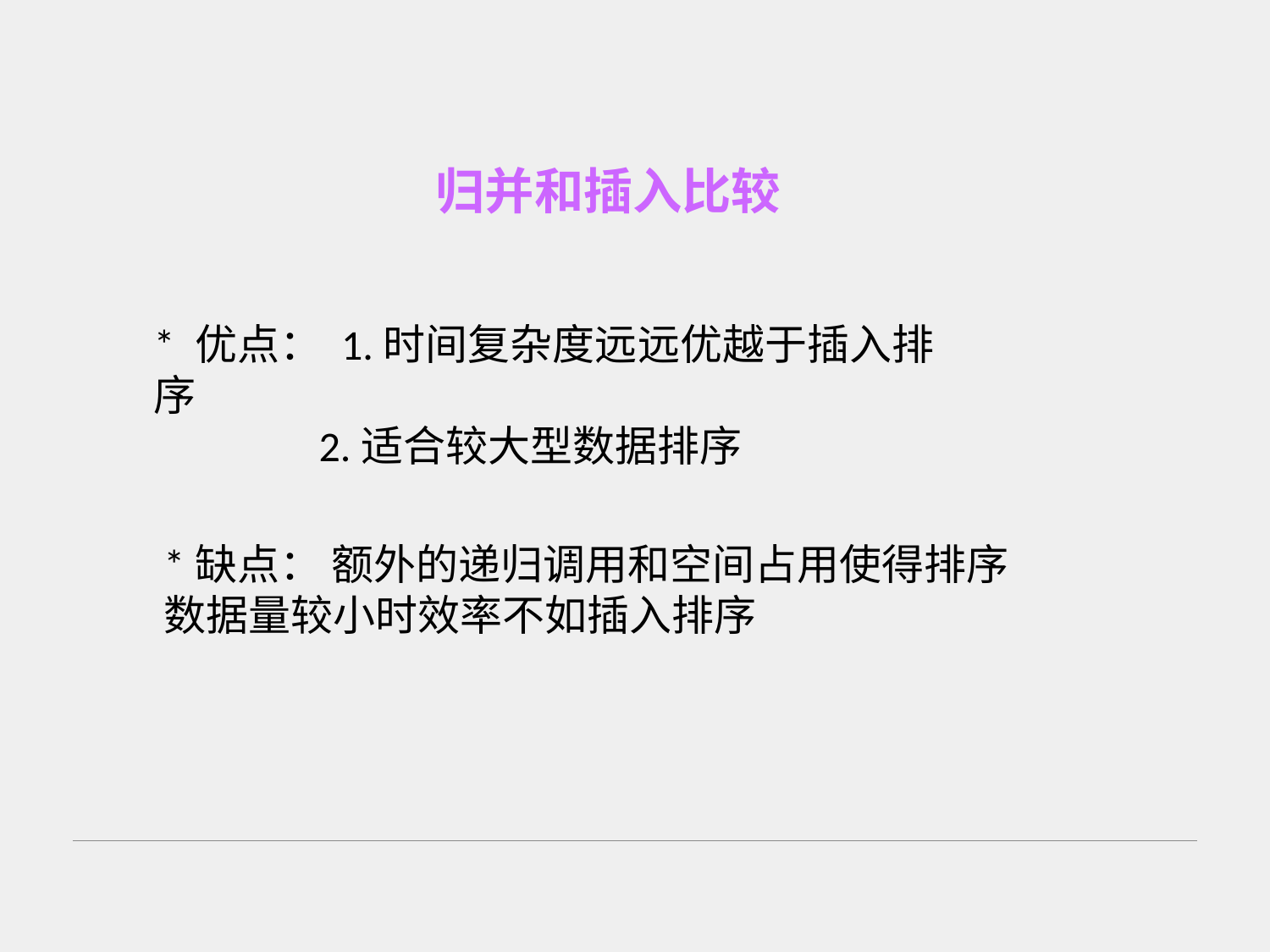

归并和插入比较
* 优点： 1.时间复杂度远远优越于插入排序
	    2.适合较大型数据排序

*缺点： 额外的递归调用和空间占用使得排序数据量较小时效率不如插入排序